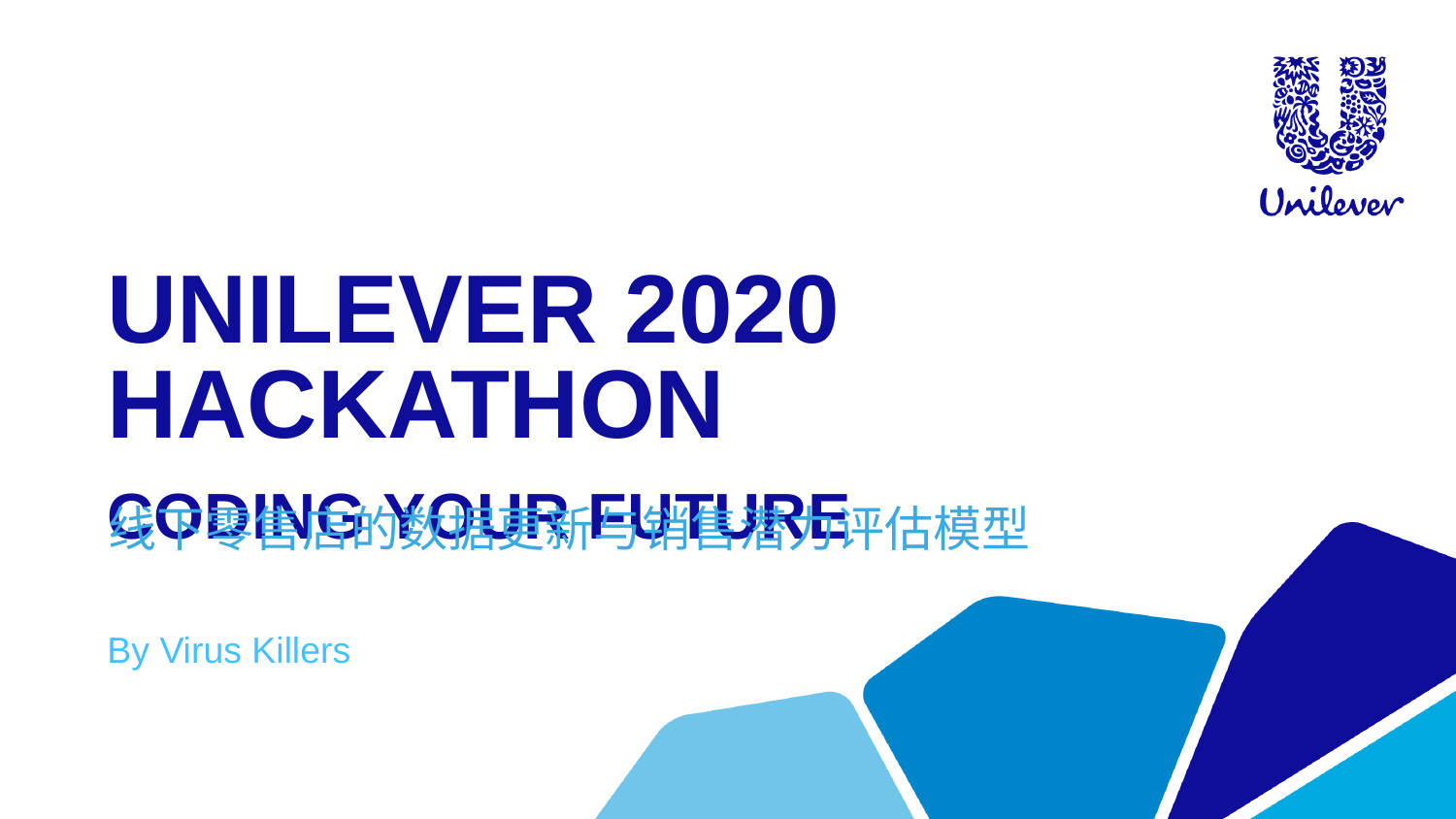

# Unilever 2020 hackathon CODING YOUR FUTURE
线下零售店的数据更新与销售潜力评估模型
By Virus Killers